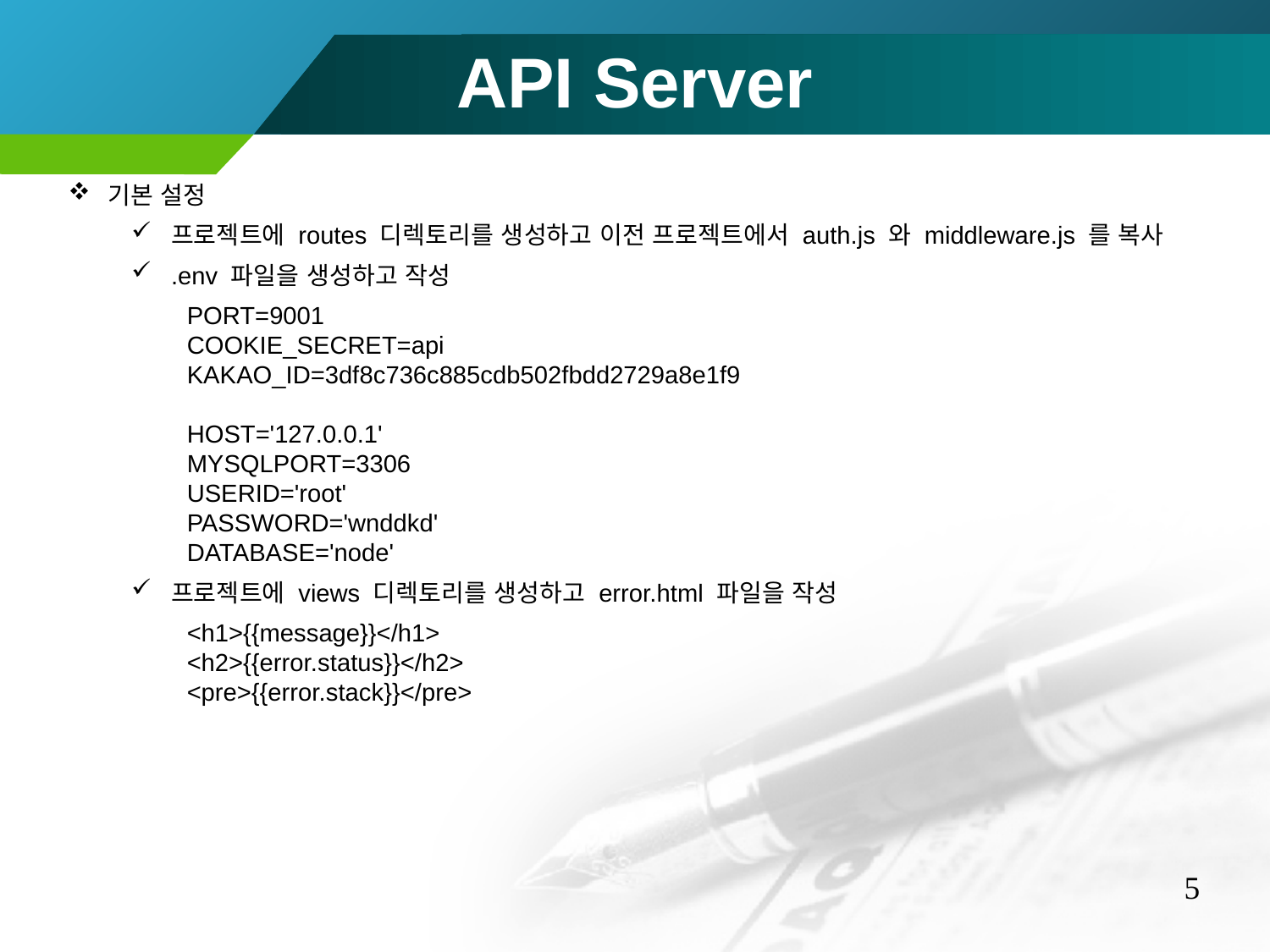

API Server
기본 설정
프로젝트에 routes 디렉토리를 생성하고 이전 프로젝트에서 auth.js 와 middleware.js 를 복사
.env 파일을 생성하고 작성
PORT=9001
COOKIE_SECRET=api
KAKAO_ID=3df8c736c885cdb502fbdd2729a8e1f9

HOST='127.0.0.1'
MYSQLPORT=3306
USERID='root'
PASSWORD='wnddkd'
DATABASE='node'
프로젝트에 views 디렉토리를 생성하고 error.html 파일을 작성
<h1>{{message}}</h1>
<h2>{{error.status}}</h2>
<pre>{{error.stack}}</pre>

5